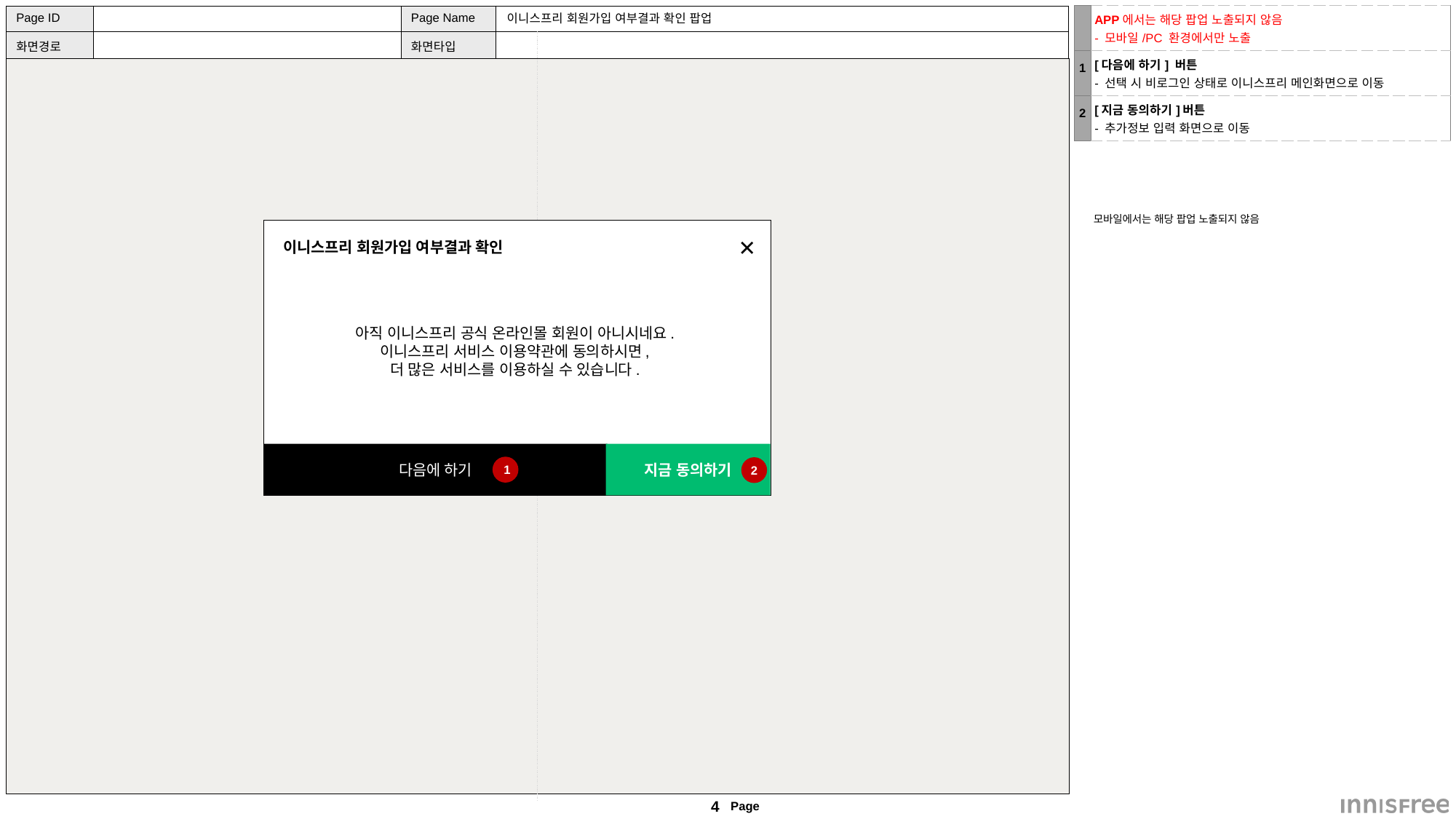

|  | APP에서는 해당 팝업 노출되지 않음 - 모바일/PC 환경에서만 노출 |
| --- | --- |
| 1 | [다음에 하기] 버튼 - 선택 시 비로그인 상태로 이니스프리 메인화면으로 이동 |
| 2 | [지금 동의하기]버튼 - 추가정보 입력 화면으로 이동 |

# 이니스프리 회원가입 여부결과 확인 팝업
모바일에서는 해당 팝업 노출되지 않음

✕
이니스프리 회원가입 여부결과 확인
아직 이니스프리 공식 온라인몰 회원이 아니시네요.
이니스프리 서비스 이용약관에 동의하시면,
더 많은 서비스를 이용하실 수 있습니다.
다음에 하기
지금 동의하기
1
2